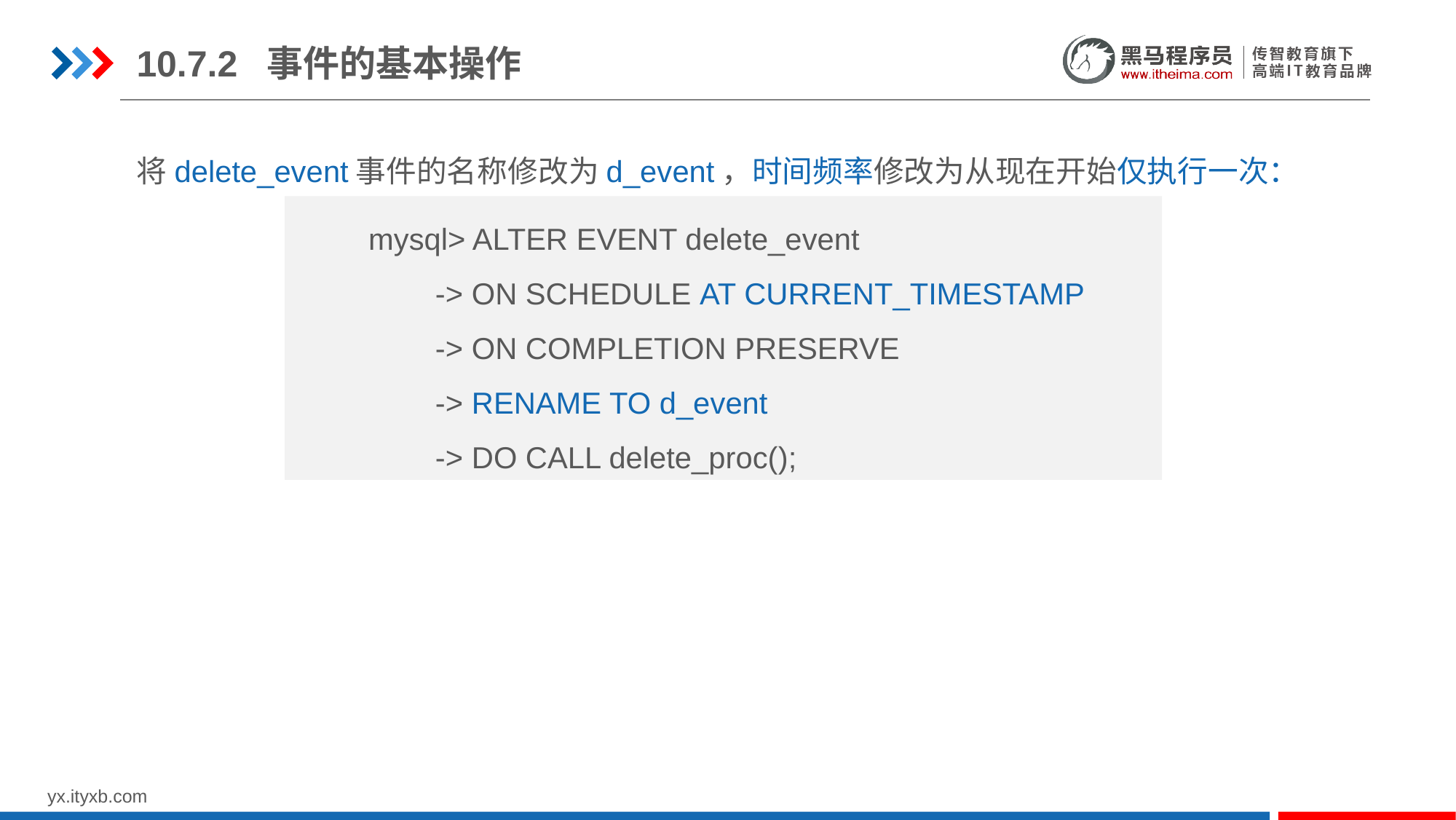

10.7.2  事件的基本操作
将delete_event事件的名称修改为d_event，时间频率修改为从现在开始仅执行一次：
mysql> ALTER EVENT delete_event
        -> ON SCHEDULE AT CURRENT_TIMESTAMP
        -> ON COMPLETION PRESERVE
        -> RENAME TO d_event
        -> DO CALL delete_proc();